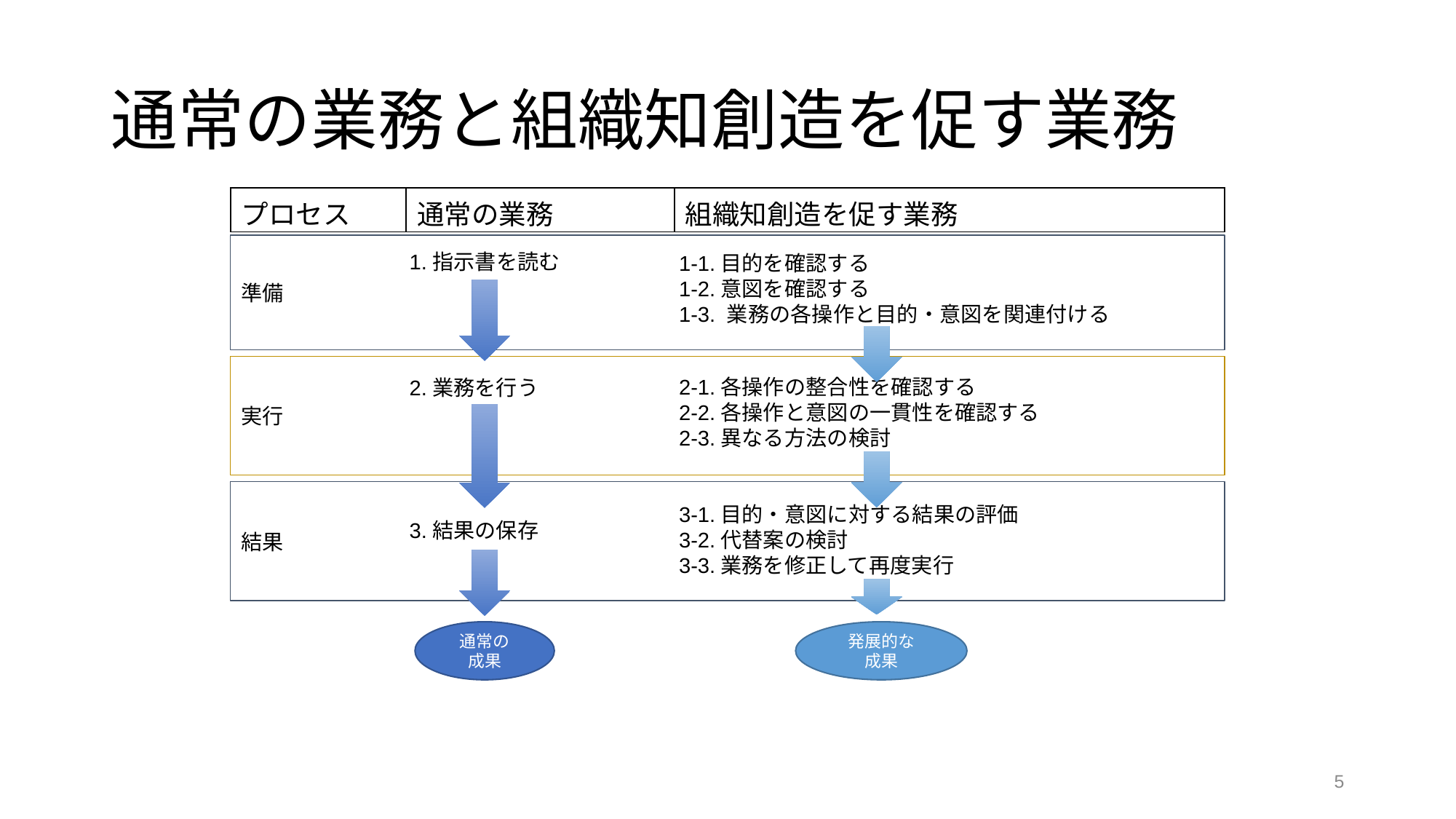

# 通常の業務と組織知創造を促す業務
| プロセス | 通常の業務 | 組織知創造を促す業務 |
| --- | --- | --- |
準備
1.指示書を読む
1-1.目的を確認する
1-2.意図を確認する
1-3. 業務の各操作と目的・意図を関連付ける

実行
2-1.各操作の整合性を確認する
2-2.各操作と意図の一貫性を確認する
2-3.異なる方法の検討
2.業務を行う

結果
3-1.目的・意図に対する結果の評価
3-2.代替案の検討
3-3.業務を修正して再度実行
3.結果の保存

通常の
成果
発展的な
成果
5